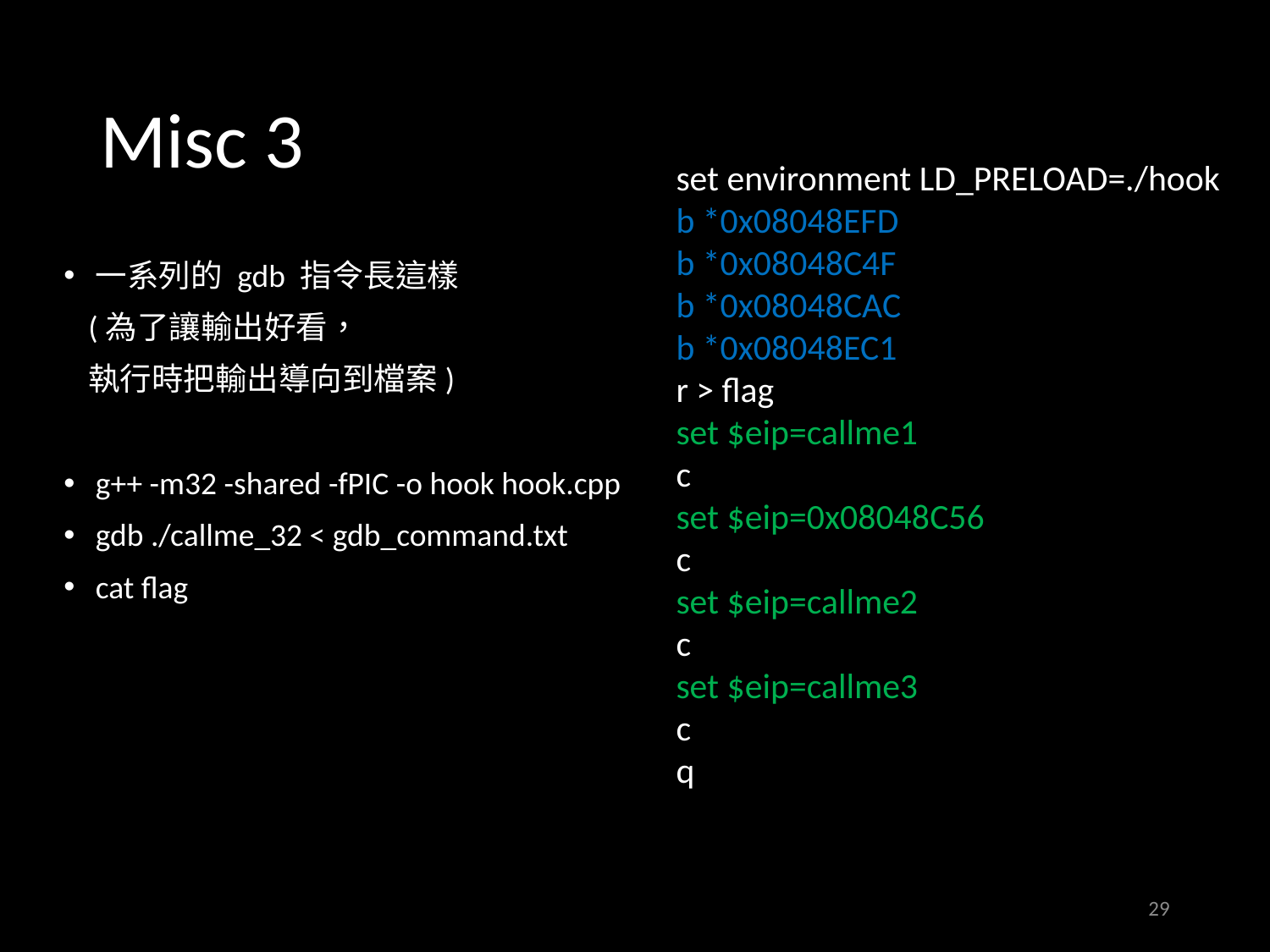

# Misc 3
set environment LD_PRELOAD=./hook
b *0x08048EFD
b *0x08048C4F
b *0x08048CAC
b *0x08048EC1
r > flag
set $eip=callme1
c
set $eip=0x08048C56
c
set $eip=callme2
c
set $eip=callme3
c
q

一系列的 gdb 指令長這樣
(為了讓輸出好看，
執行時把輸出導向到檔案)

g++ -m32 -shared -fPIC -o hook hook.cpp
gdb ./callme_32 < gdb_command.txt
cat flag
29